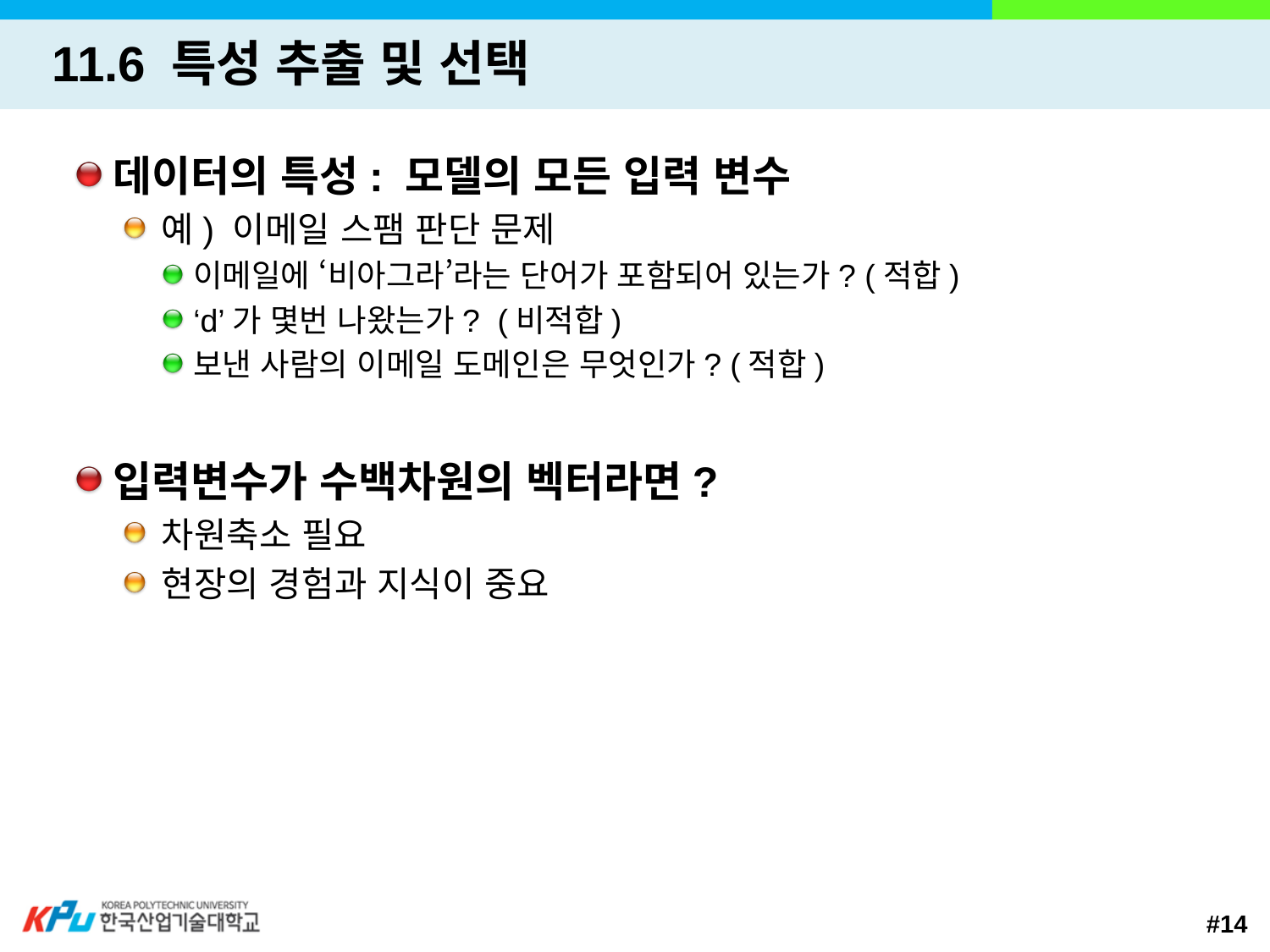

# 11.6 특성 추출 및 선택
데이터의 특성: 모델의 모든 입력 변수
예) 이메일 스팸 판단 문제
이메일에 ‘비아그라’라는 단어가 포함되어 있는가? (적합)
‘d’가 몇번 나왔는가?  (비적합)
보낸 사람의 이메일 도메인은 무엇인가? (적합)

입력변수가 수백차원의 벡터라면?
차원축소 필요
현장의 경험과 지식이 중요